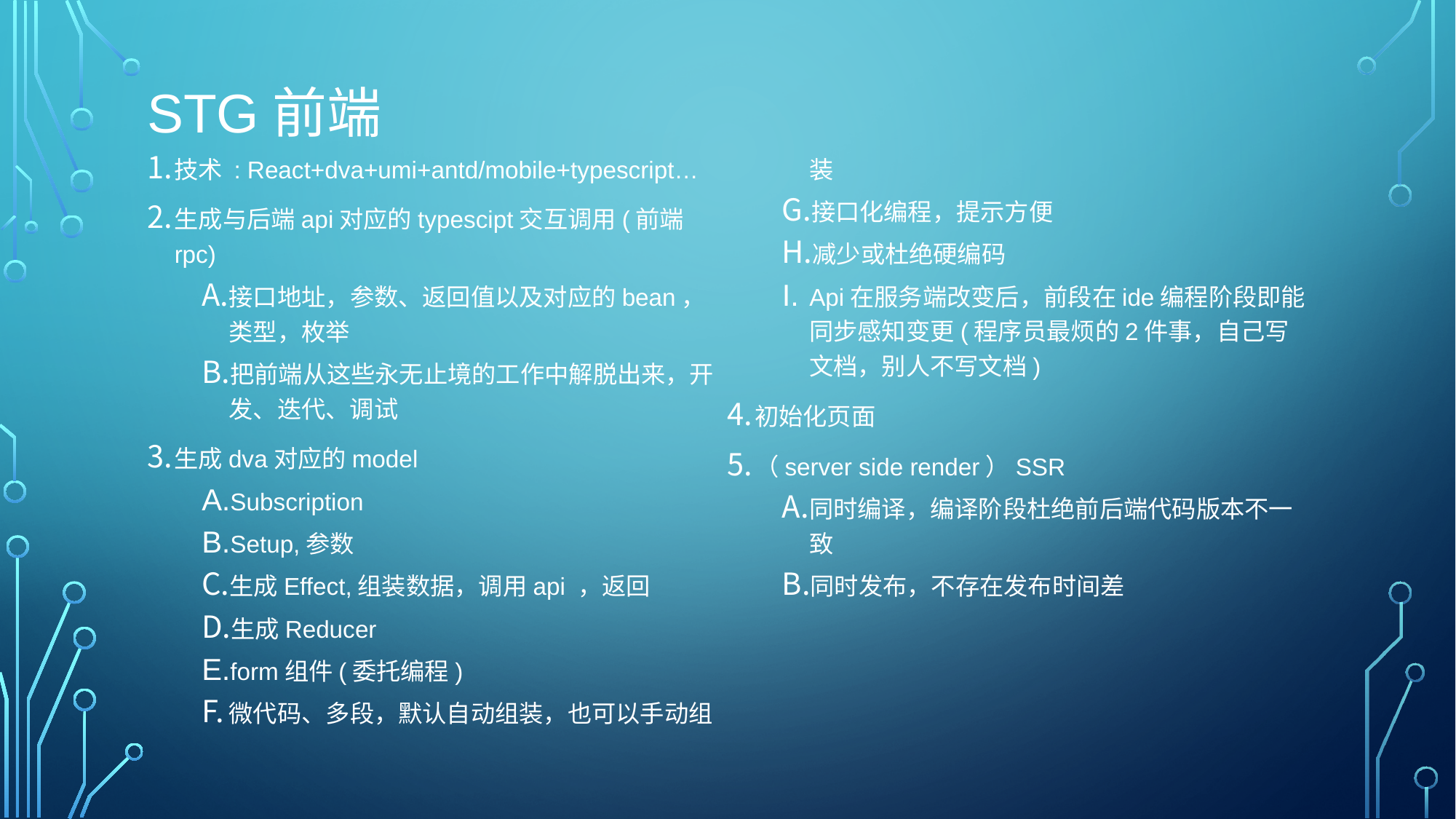

# STG前端
技术 : React+dva+umi+antd/mobile+typescript…
生成与后端api对应的typescipt交互调用(前端rpc)
接口地址，参数、返回值以及对应的bean，类型，枚举
把前端从这些永无止境的工作中解脱出来，开发、迭代、调试
生成dva对应的model
Subscription
Setup,参数
生成Effect,组装数据，调用api ，返回
生成Reducer
form组件(委托编程)
微代码、多段，默认自动组装，也可以手动组装
接口化编程，提示方便
减少或杜绝硬编码
Api在服务端改变后，前段在ide编程阶段即能同步感知变更(程序员最烦的2件事，自己写文档，别人不写文档)
初始化页面
（server side render）SSR
同时编译，编译阶段杜绝前后端代码版本不一致
同时发布，不存在发布时间差